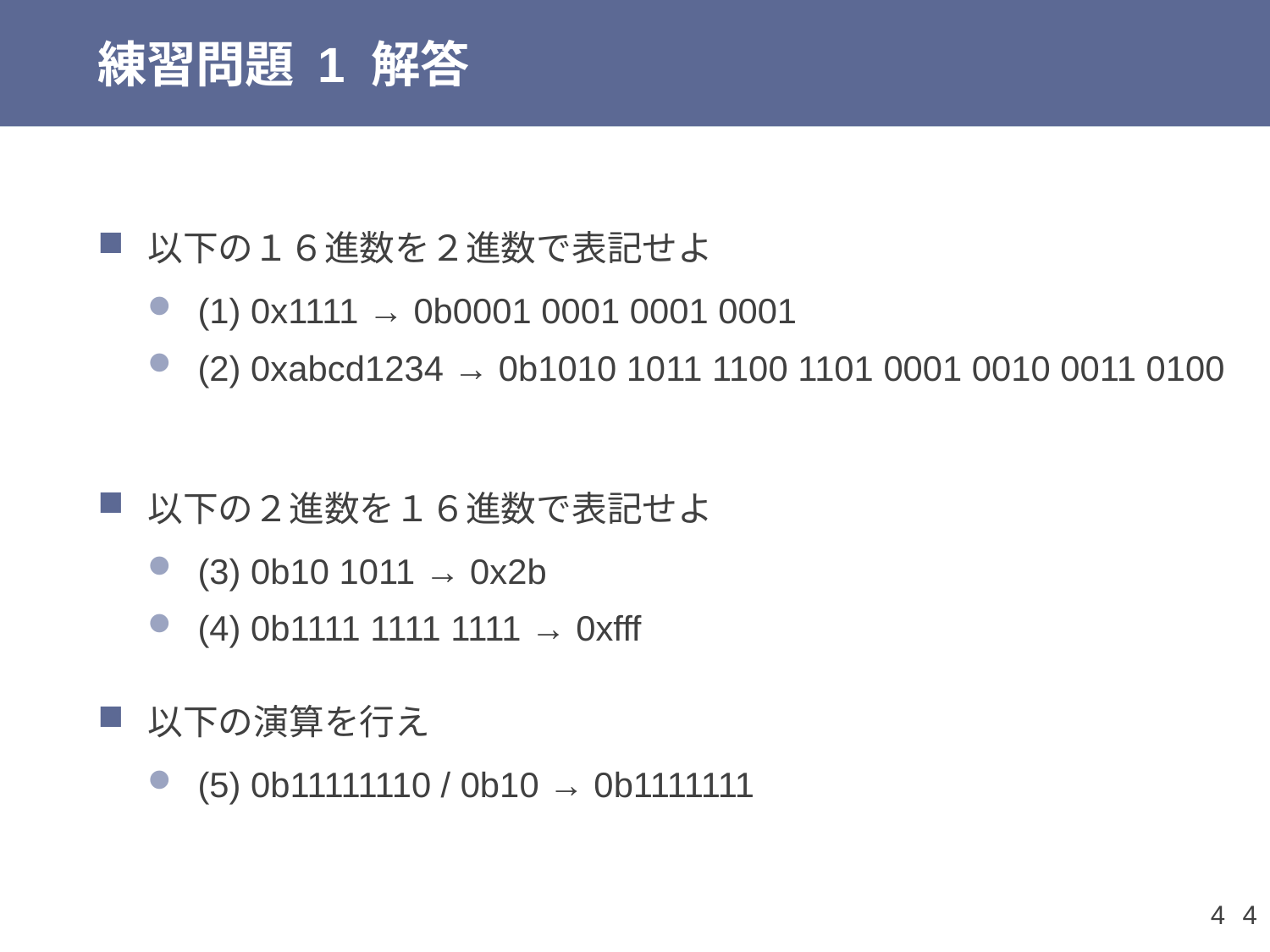

# 練習問題 1 解答
以下の１６進数を２進数で表記せよ
(1) 0x1111 → 0b0001 0001 0001 0001
(2) 0xabcd1234 → 0b1010 1011 1100 1101 0001 0010 0011 0100
以下の２進数を１６進数で表記せよ
(3) 0b10 1011 → 0x2b
(4) 0b1111 1111 1111 → 0xfff
以下の演算を行え
(5) 0b11111110 / 0b10 → 0b1111111
4